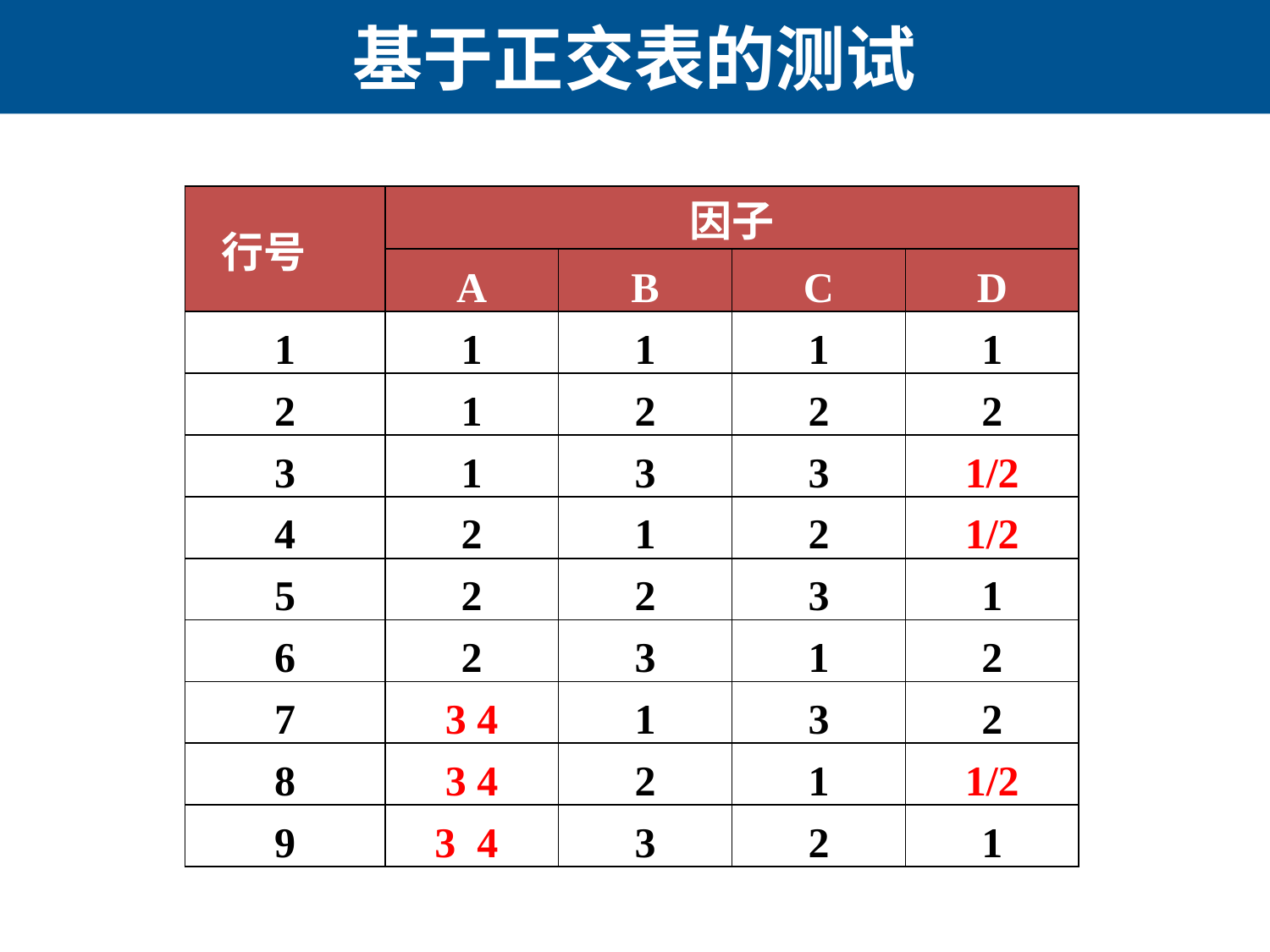

# 基于正交表的测试
| 行号 | 因子 |  |  |  |
| --- | --- | --- | --- | --- |
|  | A | B | C | D |
| 1 | 1 | 1 | 1 | 1 |
| 2 | 1 | 2 | 2 | 2 |
| 3 | 1 | 3 | 3 | 1/2 |
| 4 | 2 | 1 | 2 | 1/2 |
| 5 | 2 | 2 | 3 | 1 |
| 6 | 2 | 3 | 1 | 2 |
| 7 | 4 | 1 | 3 | 2 |
| 8 | 4 | 2 | 1 | 1/2 |
| 9 | 3 4 | 3 | 2 | 1 |